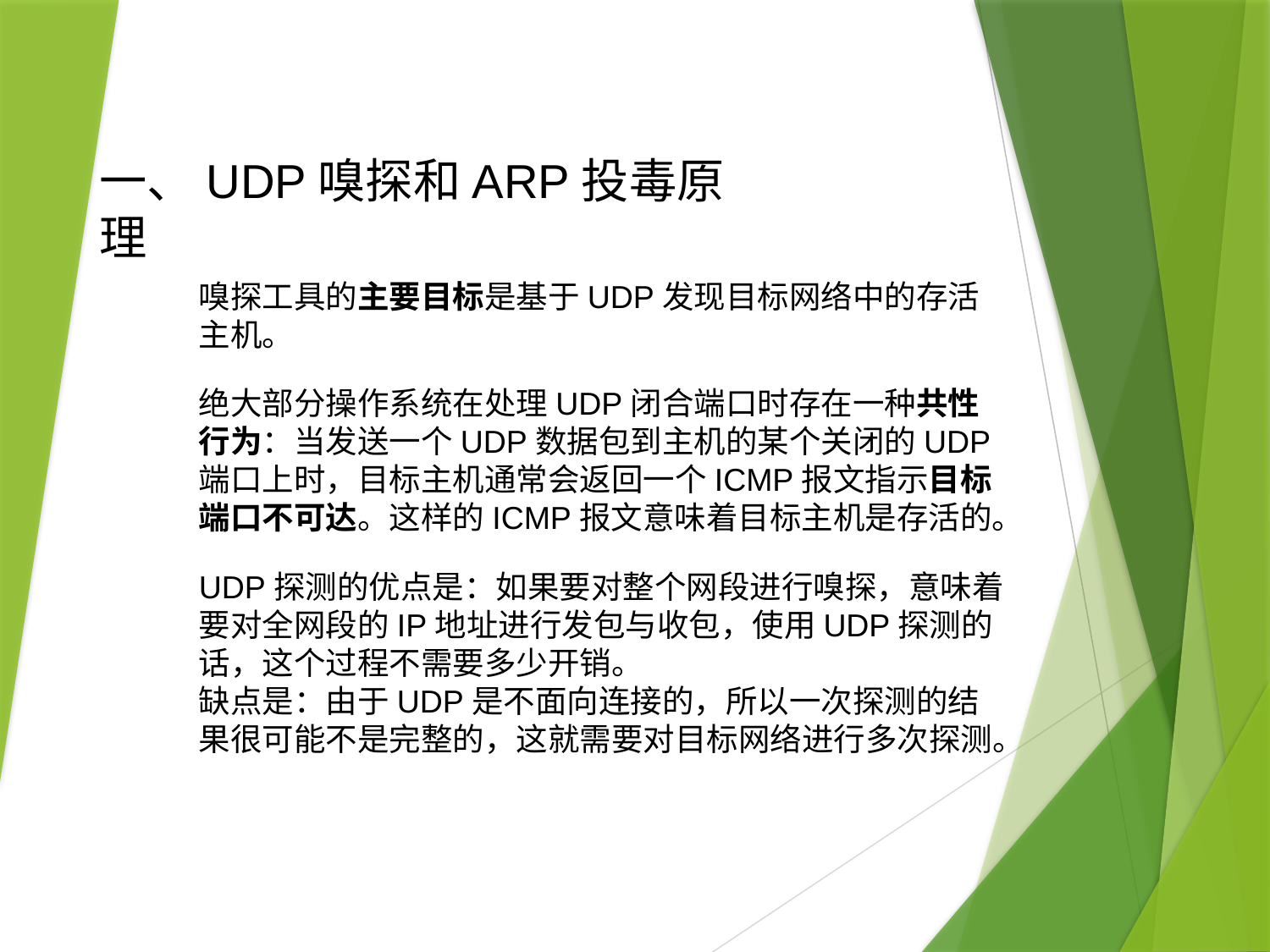

一、UDP嗅探和ARP投毒原理
嗅探工具的主要目标是基于UDP发现目标网络中的存活主机。
绝大部分操作系统在处理UDP闭合端口时存在一种共性行为：当发送一个UDP数据包到主机的某个关闭的UDP端口上时，目标主机通常会返回一个ICMP报文指示目标端口不可达。这样的ICMP报文意味着目标主机是存活的。
UDP探测的优点是：如果要对整个网段进行嗅探，意味着要对全网段的IP地址进行发包与收包，使用UDP探测的话，这个过程不需要多少开销。
缺点是：由于UDP是不面向连接的，所以一次探测的结果很可能不是完整的，这就需要对目标网络进行多次探测。